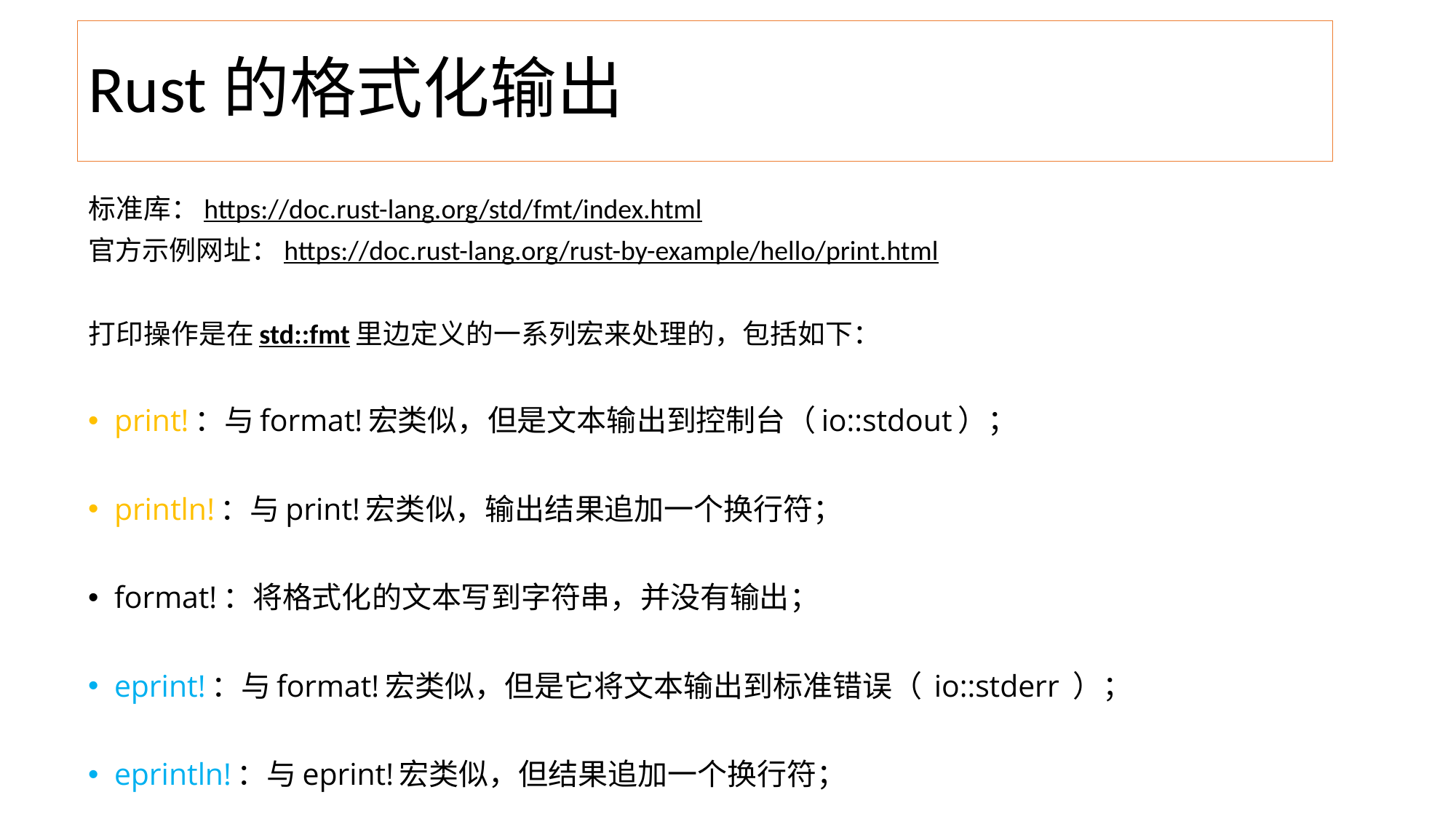

# Rust的格式化输出
标准库：https://doc.rust-lang.org/std/fmt/index.html
官方示例网址：https://doc.rust-lang.org/rust-by-example/hello/print.html

打印操作是在std::fmt里边定义的一系列宏来处理的，包括如下：

print!：与format!宏类似，但是文本输出到控制台（io::stdout）；

println!：与print!宏类似，输出结果追加一个换行符；

format!：将格式化的文本写到字符串，并没有输出；

eprint!：与format!宏类似，但是它将文本输出到标准错误（ io::stderr ）；

eprintln!：与eprint!宏类似，但结果追加一个换行符；